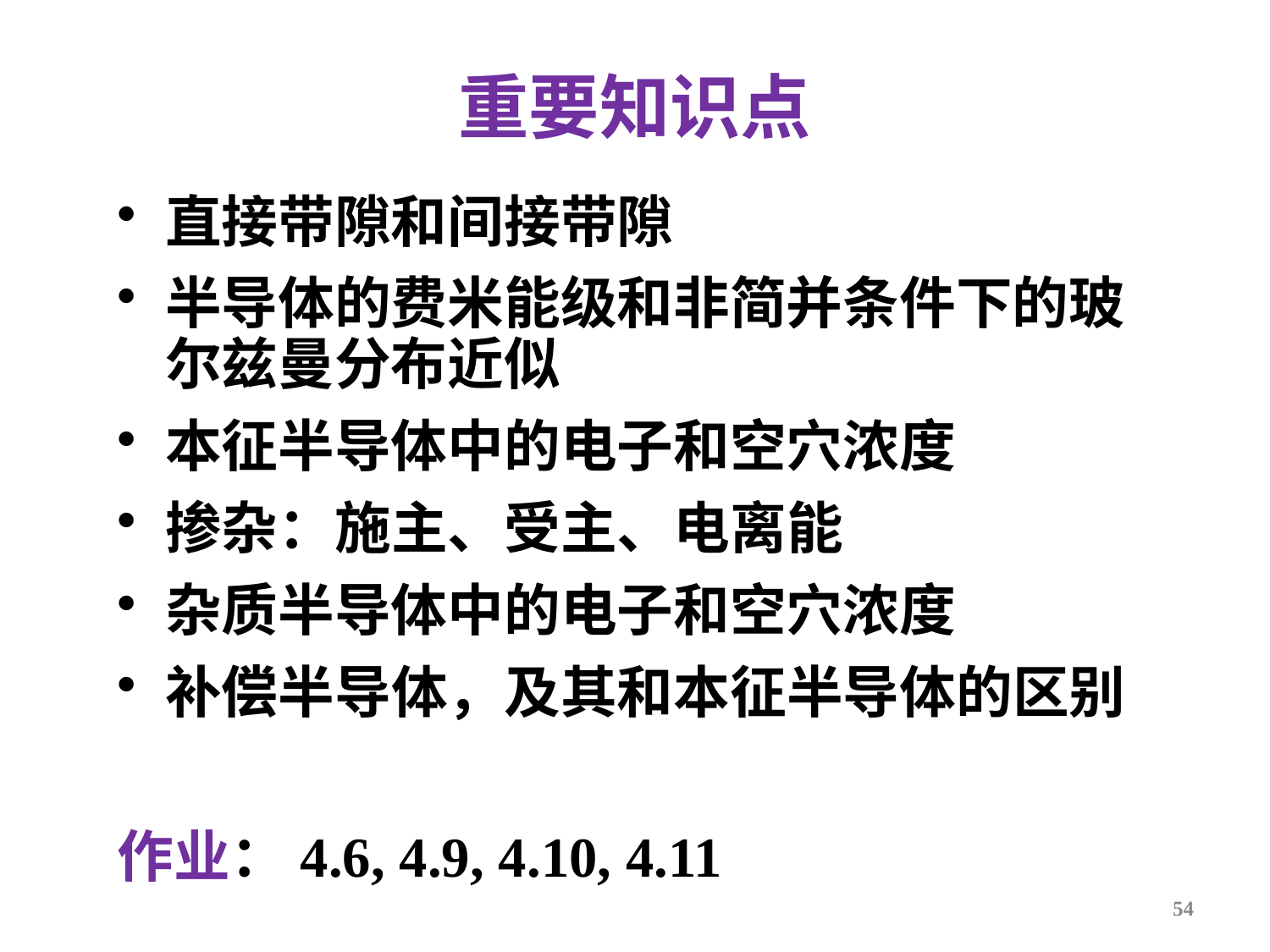

重要知识点
直接带隙和间接带隙
半导体的费米能级和非简并条件下的玻尔兹曼分布近似
本征半导体中的电子和空穴浓度
掺杂：施主、受主、电离能
杂质半导体中的电子和空穴浓度
补偿半导体，及其和本征半导体的区别

作业：4.6, 4.9, 4.10, 4.11
54